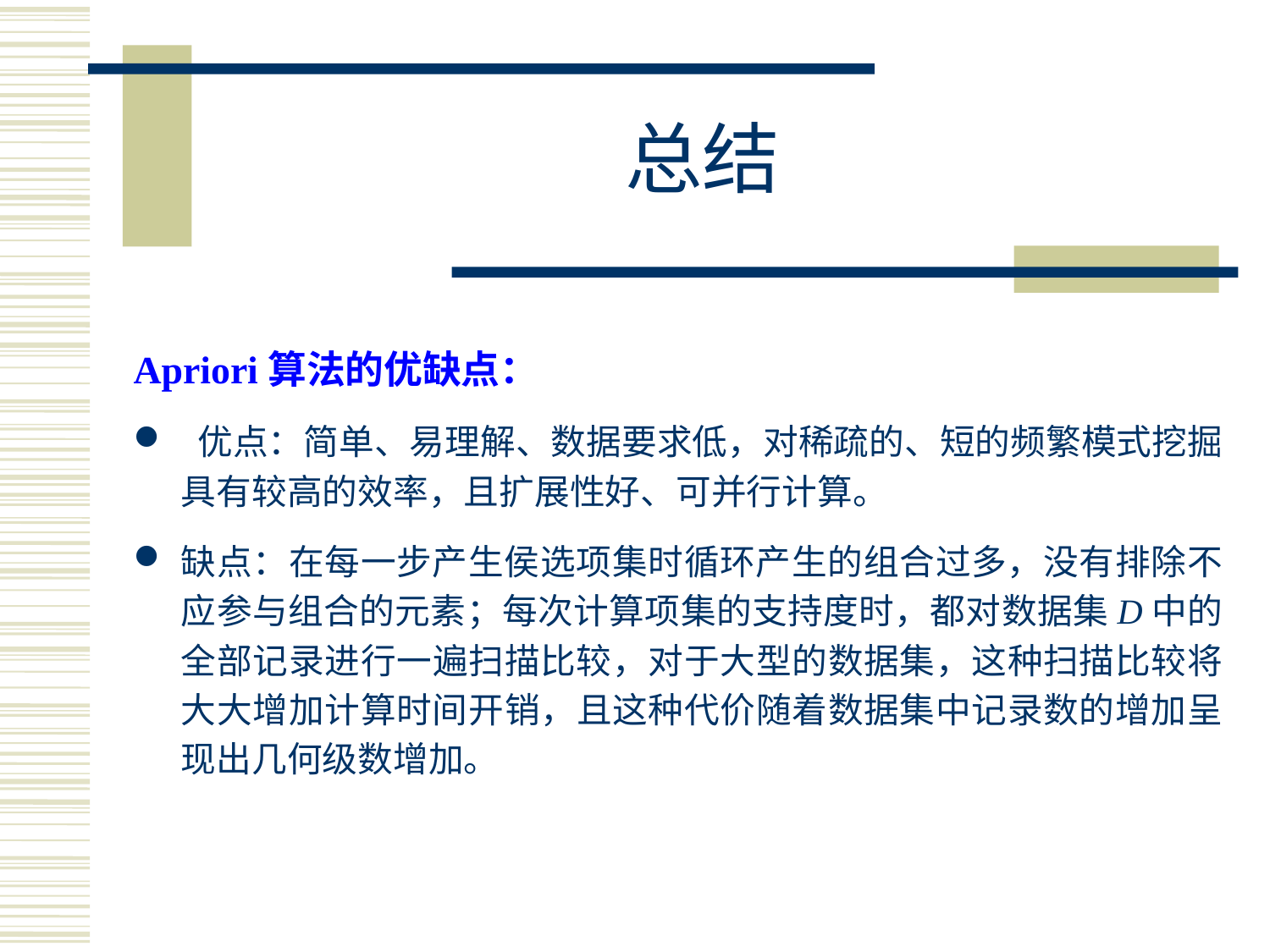

# 总结
Apriori算法的优缺点：
 优点：简单、易理解、数据要求低，对稀疏的、短的频繁模式挖掘具有较高的效率，且扩展性好、可并行计算。
缺点：在每一步产生侯选项集时循环产生的组合过多，没有排除不应参与组合的元素；每次计算项集的支持度时，都对数据集D中的全部记录进行一遍扫描比较，对于大型的数据集，这种扫描比较将大大增加计算时间开销，且这种代价随着数据集中记录数的增加呈现出几何级数增加。